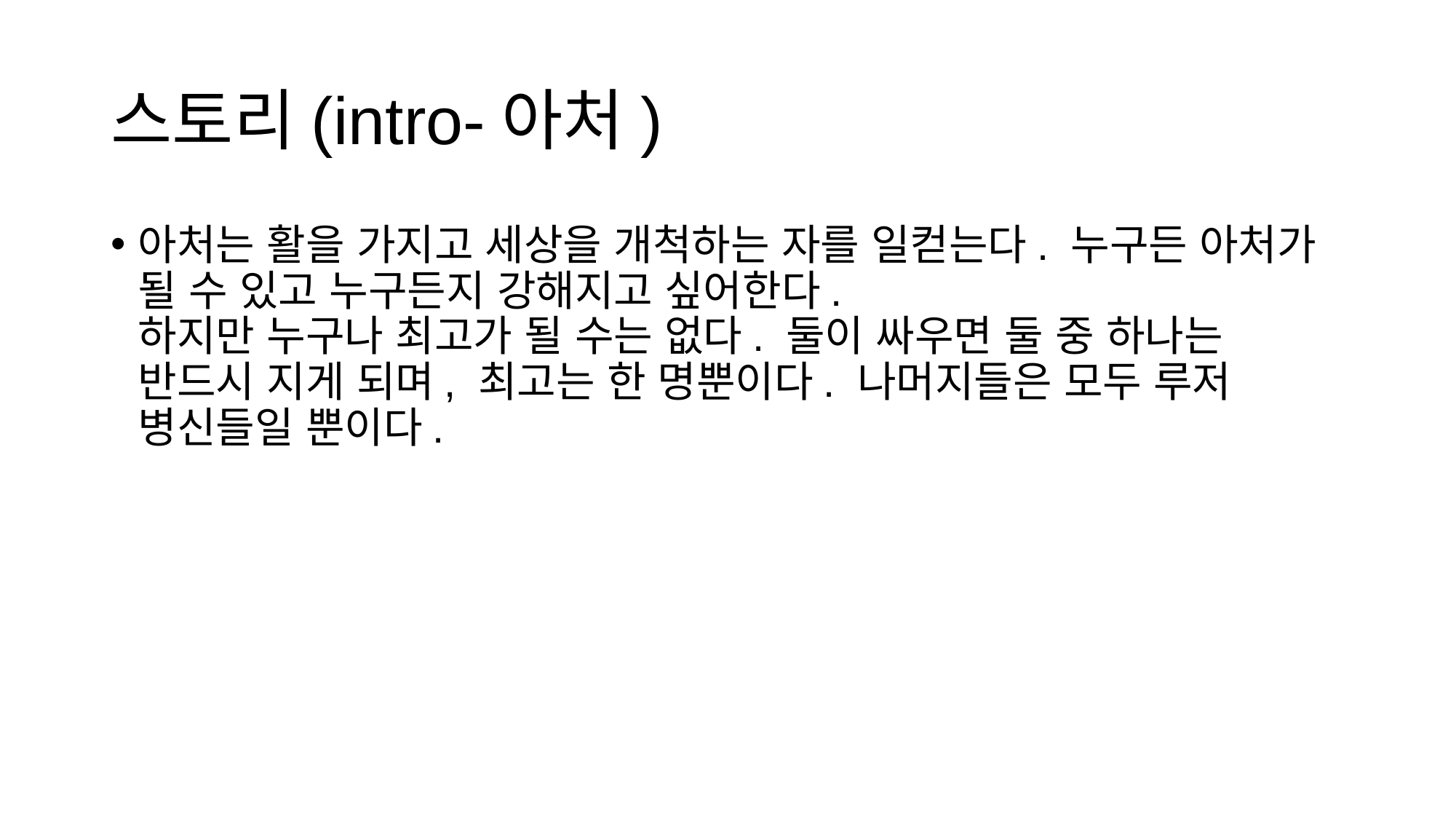

# 스토리(intro-아처)
아처는 활을 가지고 세상을 개척하는 자를 일컫는다. 누구든 아처가 될 수 있고 누구든지 강해지고 싶어한다.
하지만 누구나 최고가 될 수는 없다. 둘이 싸우면 둘 중 하나는 반드시 지게 되며, 최고는 한 명뿐이다. 나머지들은 모두 루저 병신들일 뿐이다.